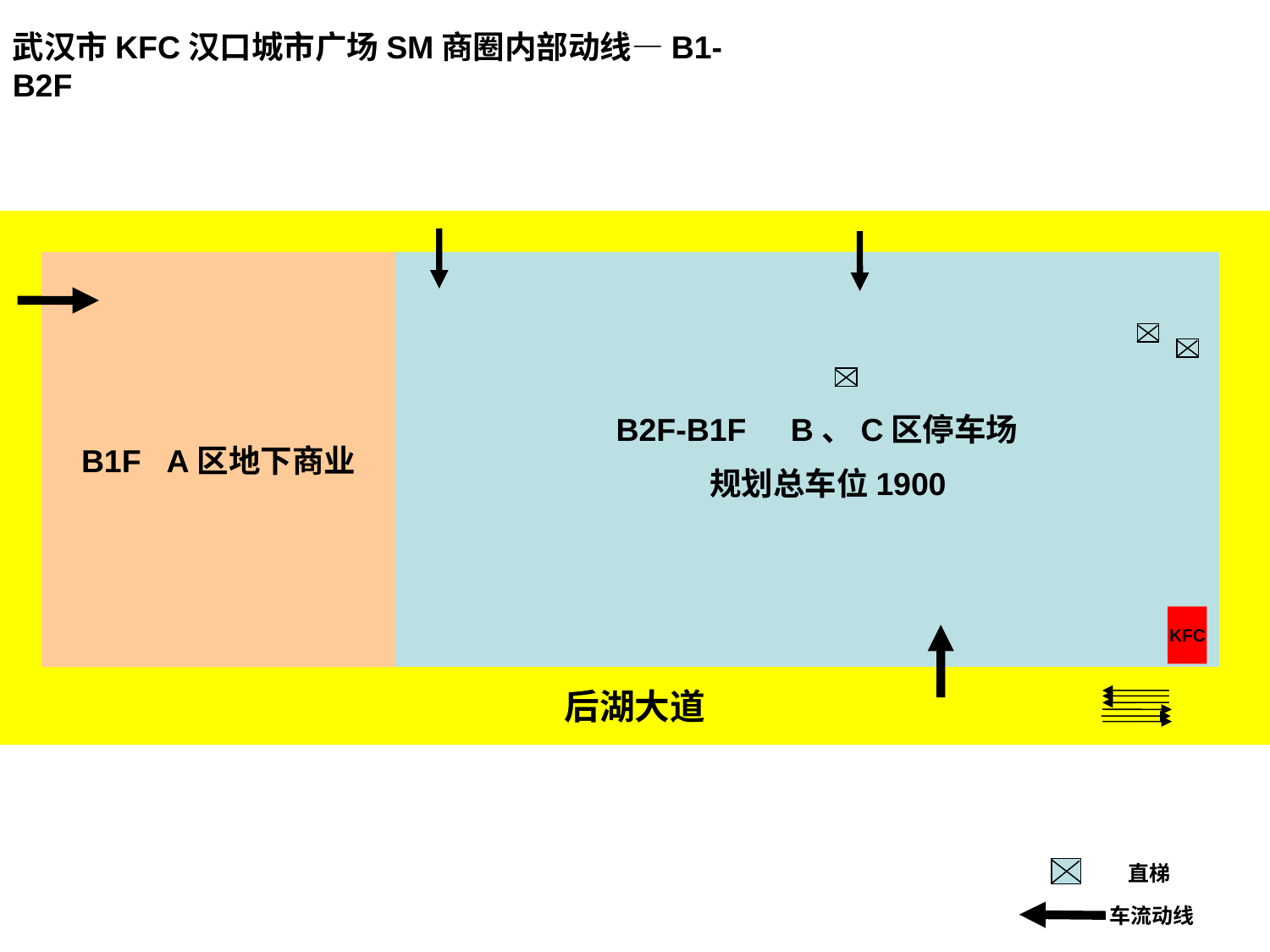

武汉市KFC汉口城市广场SM商圈内部动线—B1-B2F

B1F   A区地下商业

B2F-B1F     B、C区停车场
规划总车位1900
KFC
后湖大道

直梯

车流动线